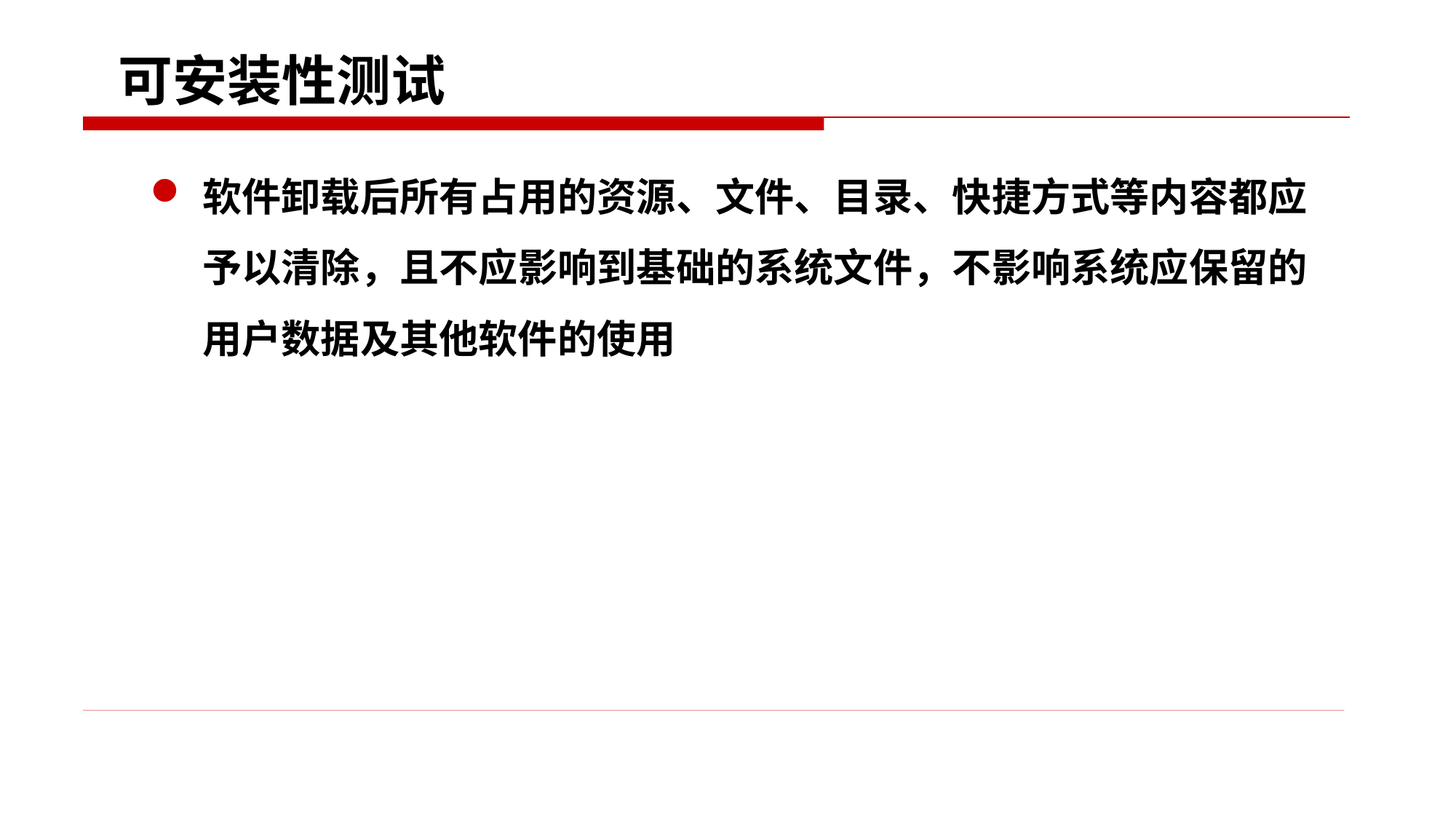

# 可安装性测试
软件卸载后所有占用的资源、文件、目录、快捷方式等内容都应予以清除，且不应影响到基础的系统文件，不影响系统应保留的用户数据及其他软件的使用